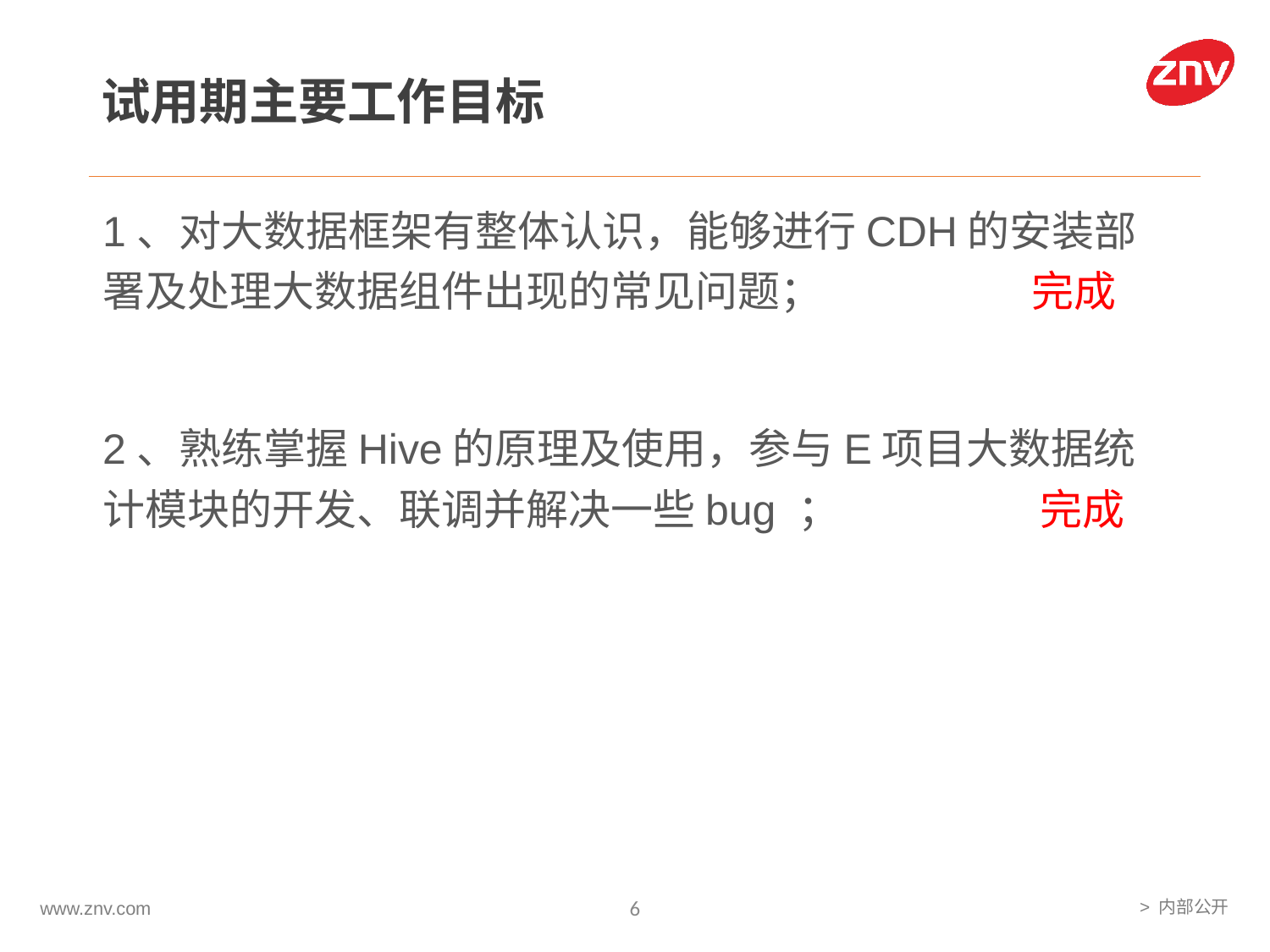

试用期主要工作目标
1、对大数据框架有整体认识，能够进行CDH的安装部署及处理大数据组件出现的常见问题；                      完成

2、熟练掌握Hive的原理及使用，参与E项目大数据统计模块的开发、联调并解决一些bug ；                     完成

6